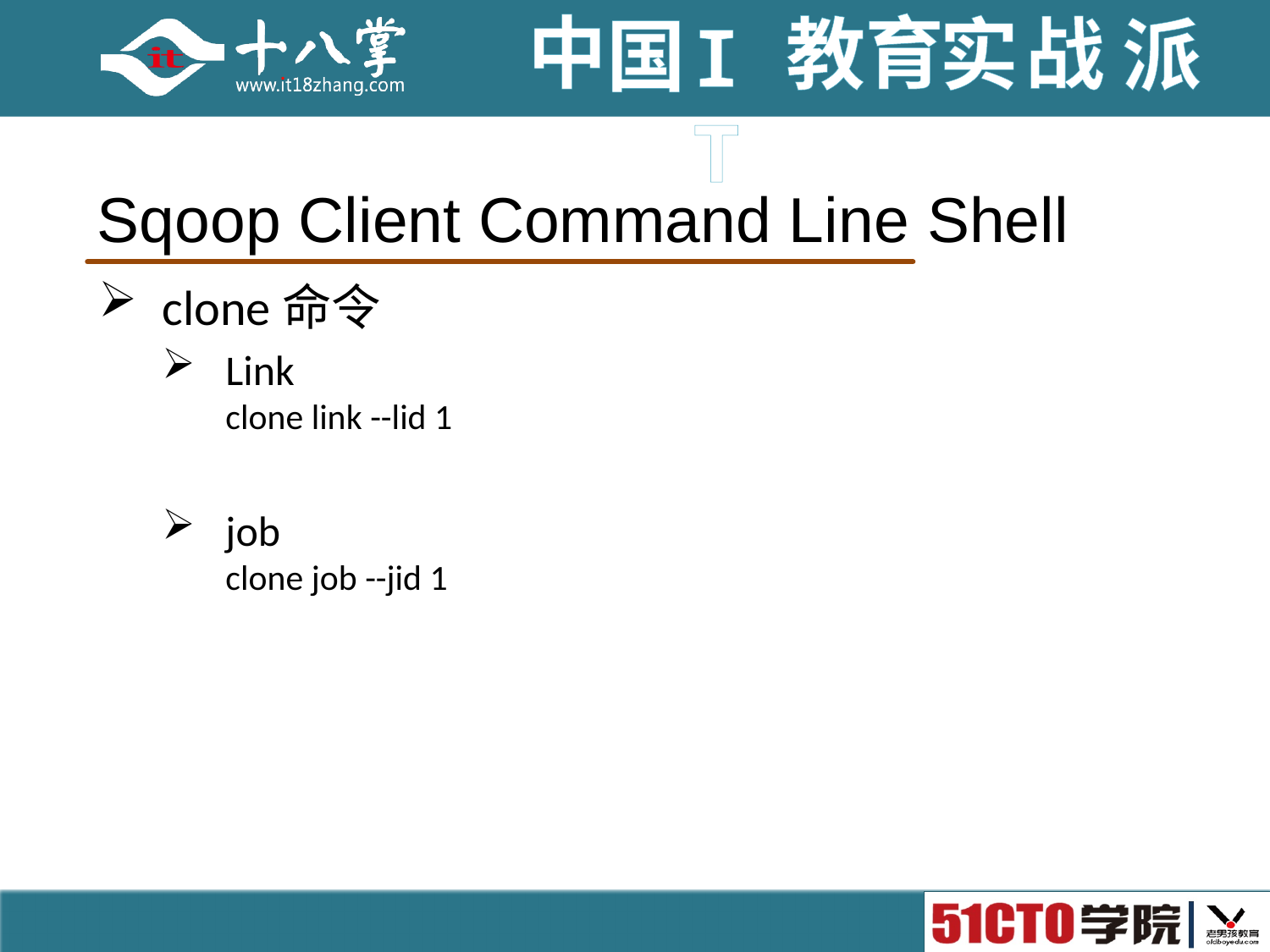

# Sqoop Client Command Line Shell
clone命令
Link
clone link --lid 1

job
clone job --jid 1